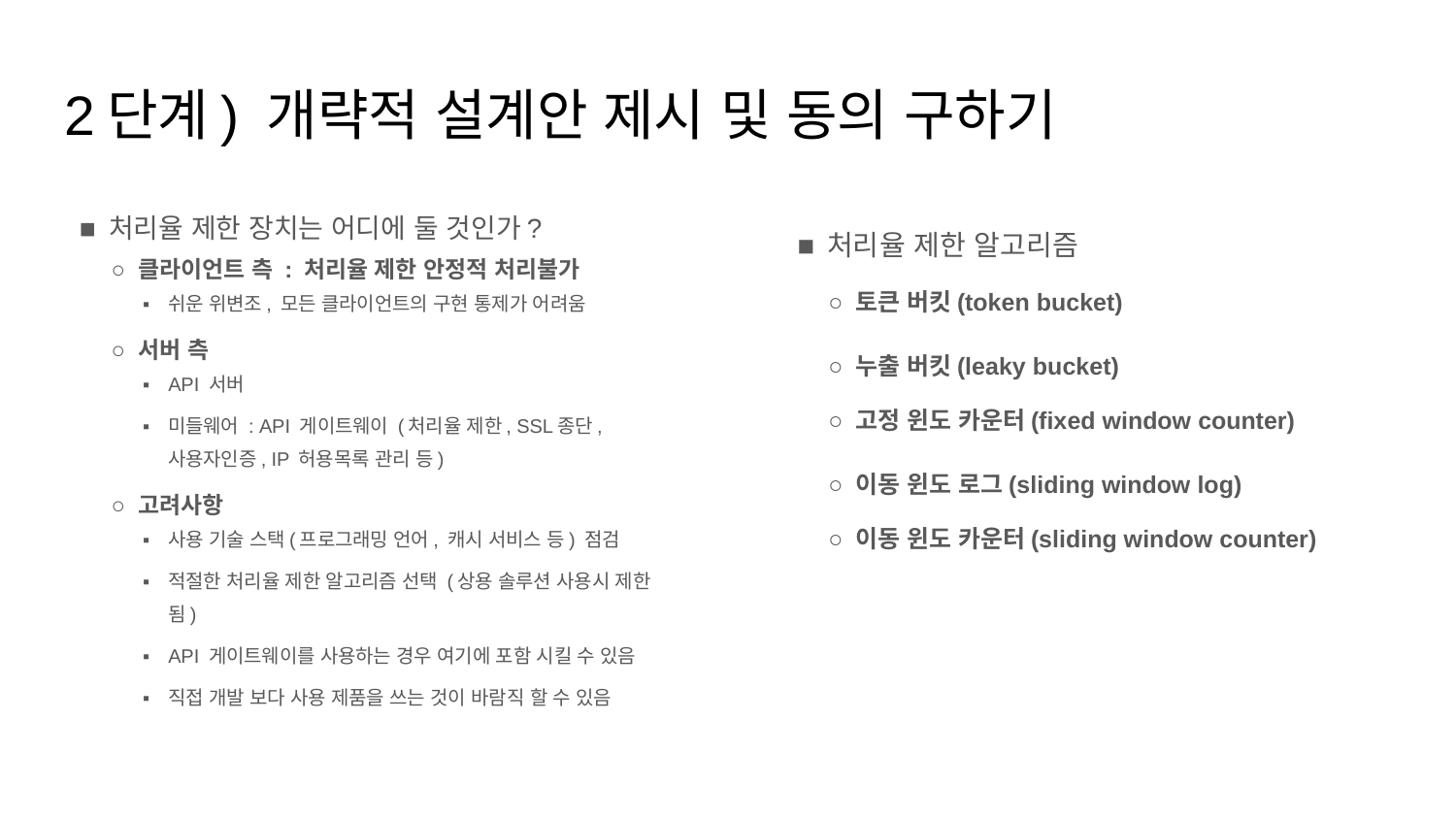

# 2단계) 개략적 설계안 제시 및 동의 구하기
처리율 제한 장치는 어디에 둘 것인가?
클라이언트 측 : 처리율 제한 안정적 처리불가
쉬운 위변조, 모든 클라이언트의 구현 통제가 어려움
서버 측
API 서버
미들웨어 : API 게이트웨이 (처리율 제한, SSL종단, 사용자인증, IP 허용목록 관리 등)
고려사항
사용 기술 스택(프로그래밍 언어, 캐시 서비스 등) 점검
적절한 처리율 제한 알고리즘 선택 (상용 솔루션 사용시 제한됨)
API 게이트웨이를 사용하는 경우 여기에 포함 시킬 수 있음
직접 개발 보다 사용 제품을 쓰는 것이 바람직 할 수 있음
처리율 제한 알고리즘
토큰 버킷(token bucket)
누출 버킷(leaky bucket)
고정 윈도 카운터(fixed window counter)
이동 윈도 로그(sliding window log)
이동 윈도 카운터(sliding window counter)